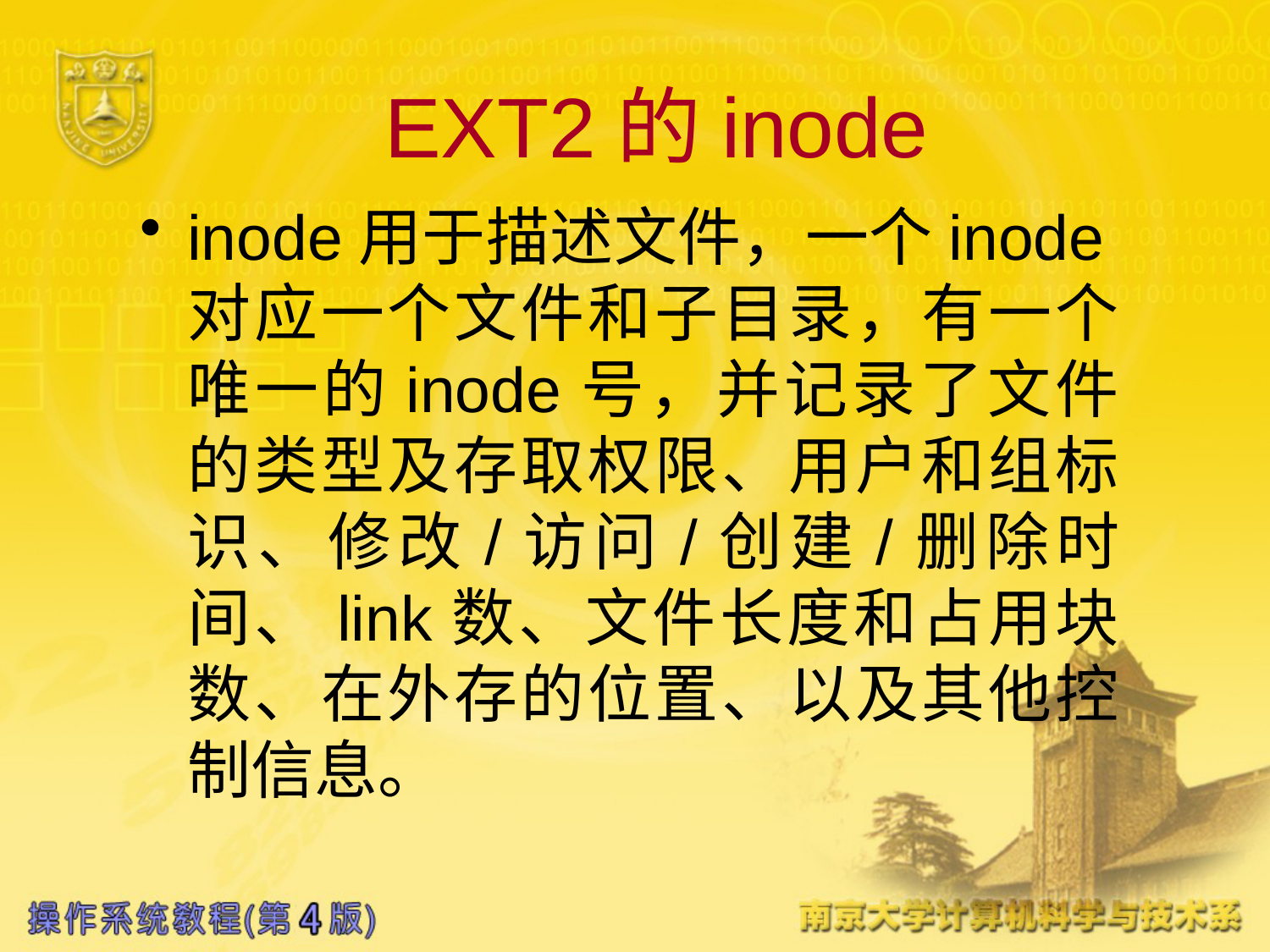

# EXT2的inode
inode用于描述文件，一个inode对应一个文件和子目录，有一个唯一的inode号，并记录了文件的类型及存取权限、用户和组标识、修改/访问/创建/删除时间、link数、文件长度和占用块数、在外存的位置、以及其他控制信息。